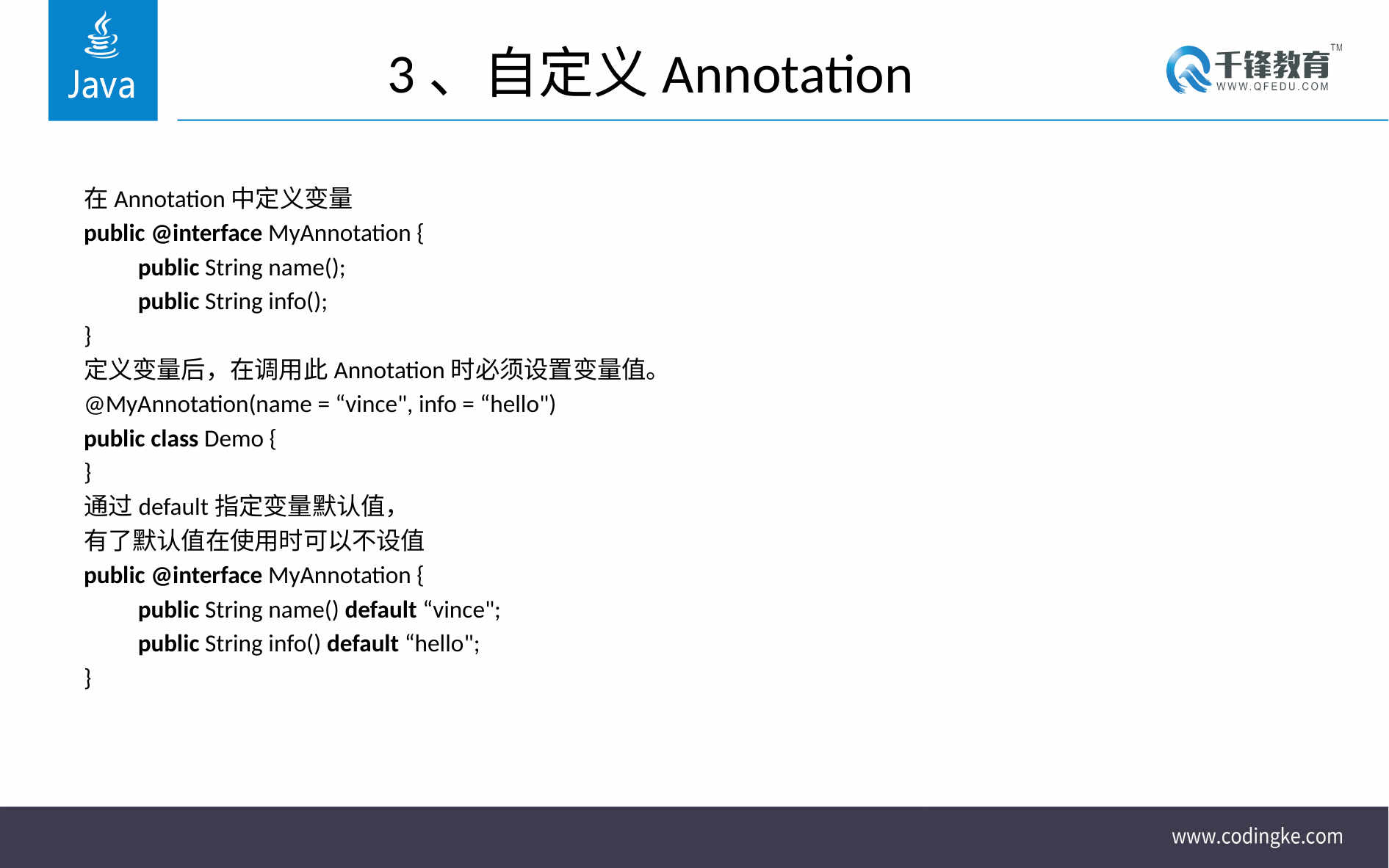

# 3、自定义Annotation
在Annotation中定义变量
public @interface MyAnnotation {
	public String name();
	public String info();
}
定义变量后，在调用此Annotation时必须设置变量值。
@MyAnnotation(name = “vince", info = “hello")
public class Demo {
}
通过default指定变量默认值，
有了默认值在使用时可以不设值
public @interface MyAnnotation {
	public String name() default “vince";
	public String info() default “hello";
}